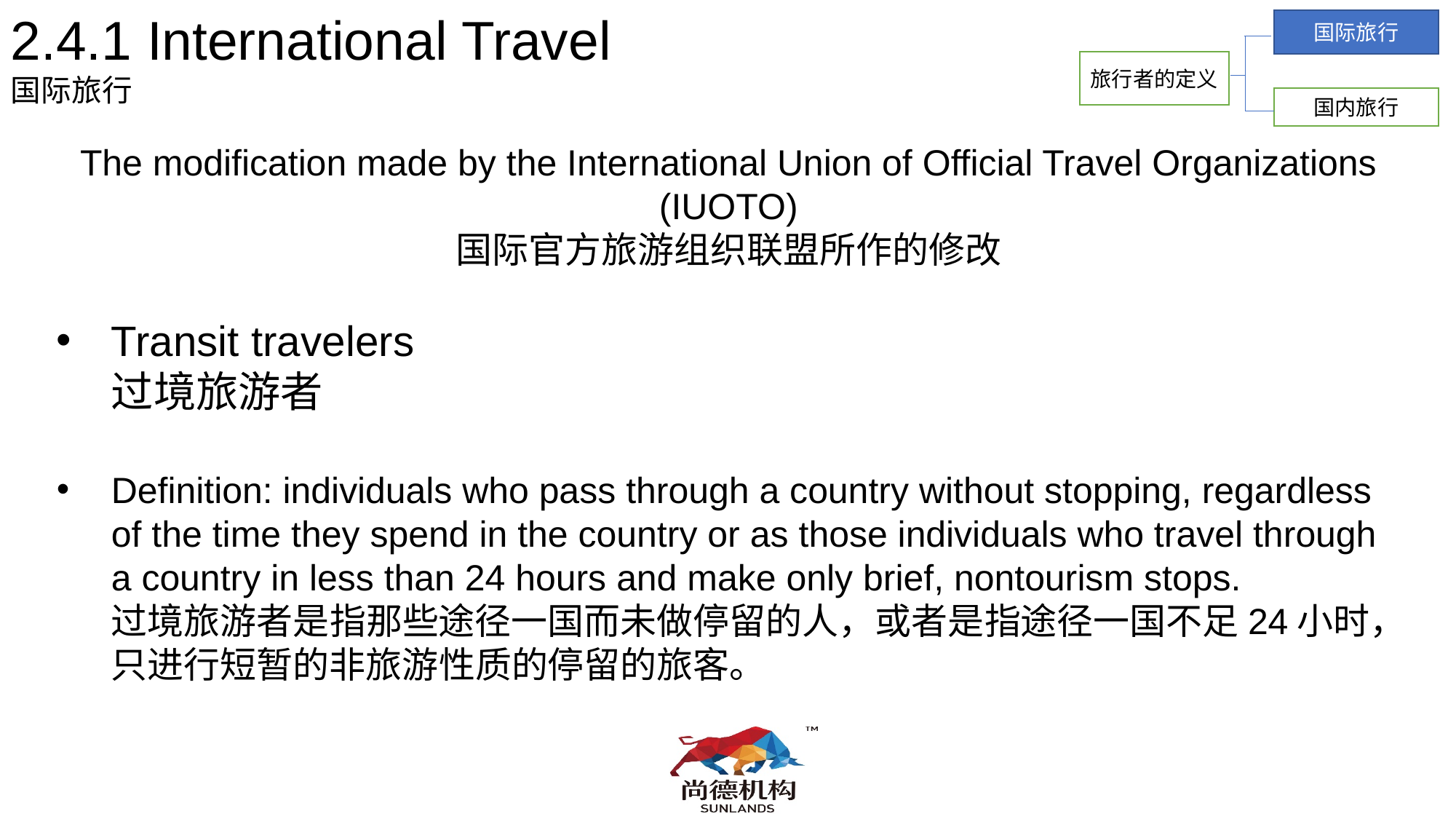

2.4.1 International Travel
国际旅行

国际旅行
旅行者的定义
国内旅行
The modification made by the International Union of Official Travel Organizations (IUOTO)
国际官方旅游组织联盟所作的修改

Transit travelers
过境旅游者

Definition: individuals who pass through a country without stopping, regardless of the time they spend in the country or as those individuals who travel through a country in less than 24 hours and make only brief, nontourism stops.
过境旅游者是指那些途径一国而未做停留的人，或者是指途径一国不足24小时，只进行短暂的非旅游性质的停留的旅客。